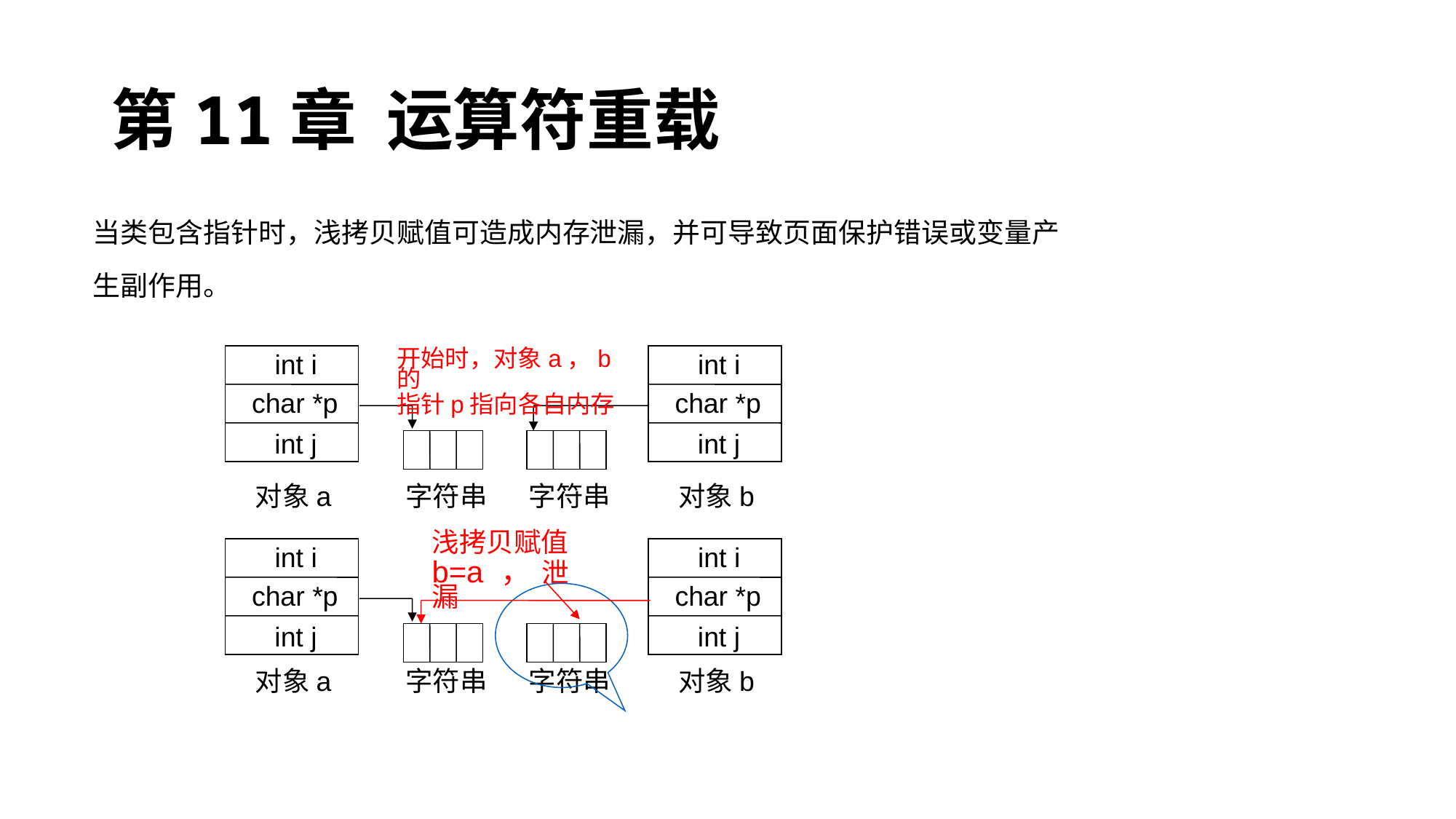

# 第11章  运算符重载
当类包含指针时，浅拷贝赋值可造成内存泄漏，并可导致页面保护错误或变量产生副作用。

int i

char *p

int j
开始时，对象a，b的
指针p指向各自内存

int i

char *p

int j

字符串

字符串

对象a
对象b
浅拷贝赋值
b=a，泄漏

int i

char *p

int j

int i

char *p

int j

对象a
字符串
字符串
对象b